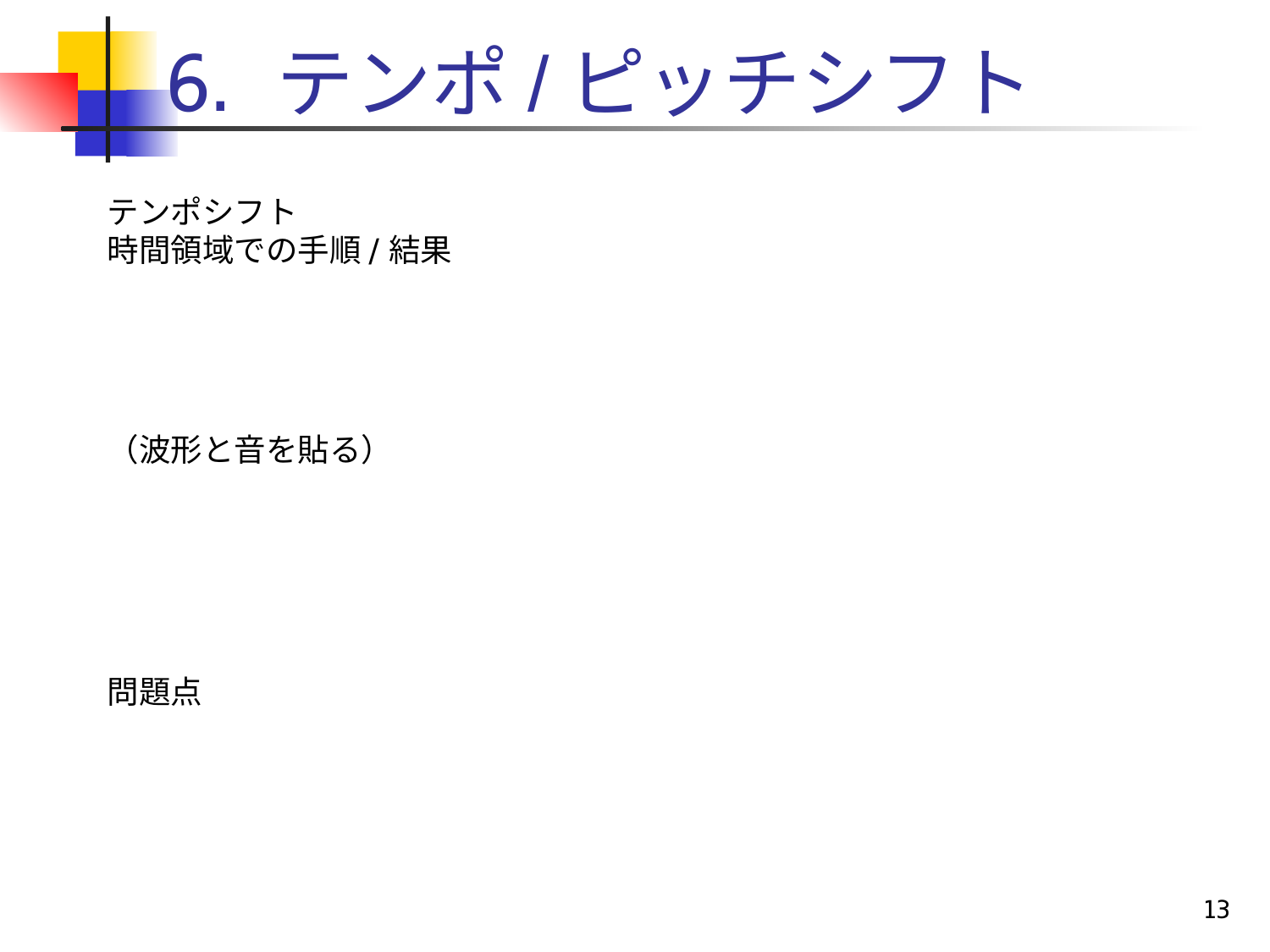

# 6. テンポ/ピッチシフト
テンポシフト
時間領域での手順/結果
（波形と音を貼る）
問題点
13